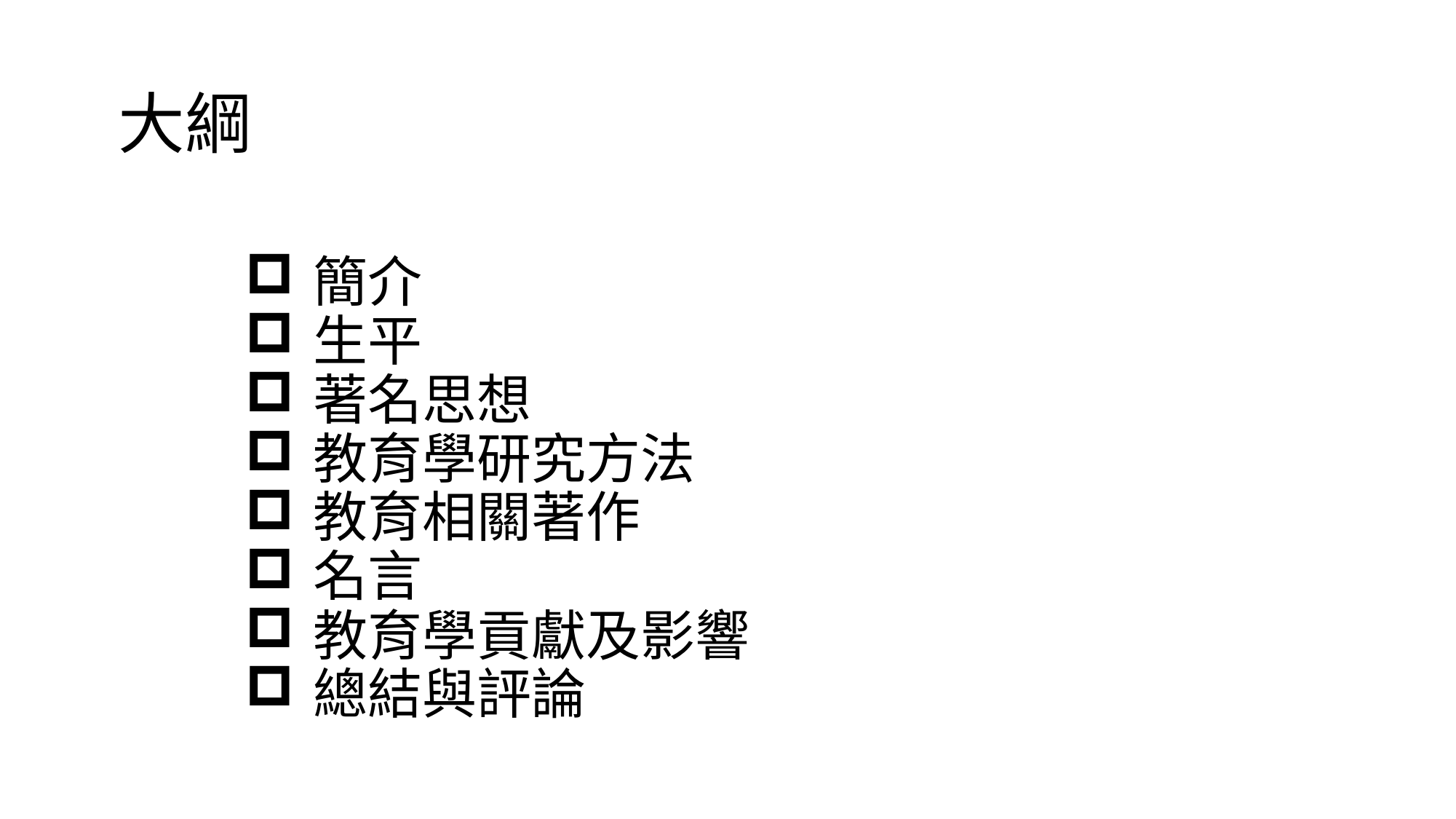

# 大綱
簡介
生平
著名思想
教育學研究方法
教育相關著作
名言
教育學貢獻及影響
總結與評論